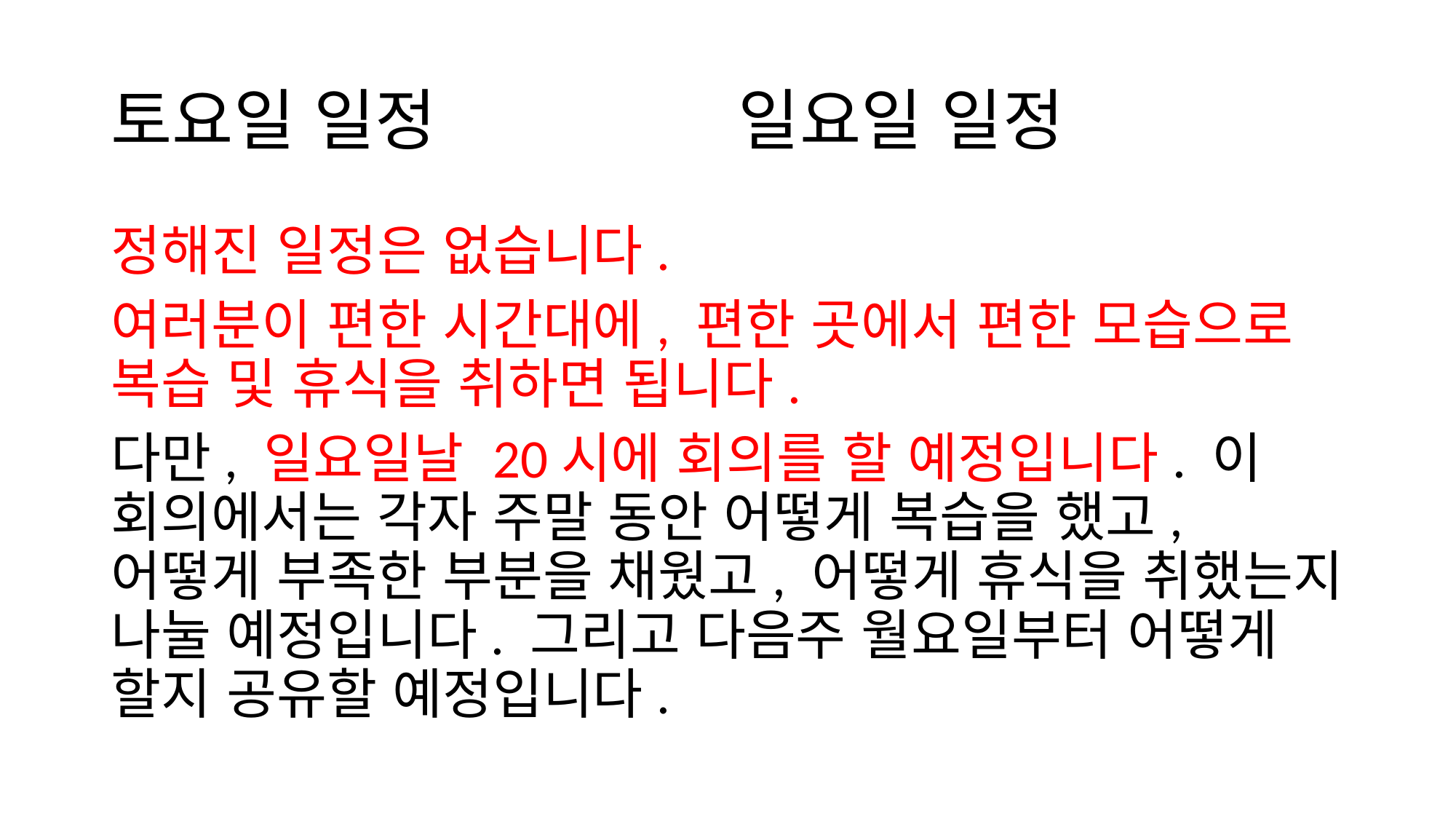

# 토요일 일정
일요일 일정
정해진 일정은 없습니다.
여러분이 편한 시간대에, 편한 곳에서 편한 모습으로 복습 및 휴식을 취하면 됩니다.
다만, 일요일날 20시에 회의를 할 예정입니다. 이 회의에서는 각자 주말 동안 어떻게 복습을 했고, 어떻게 부족한 부분을 채웠고, 어떻게 휴식을 취했는지 나눌 예정입니다. 그리고 다음주 월요일부터 어떻게 할지 공유할 예정입니다.